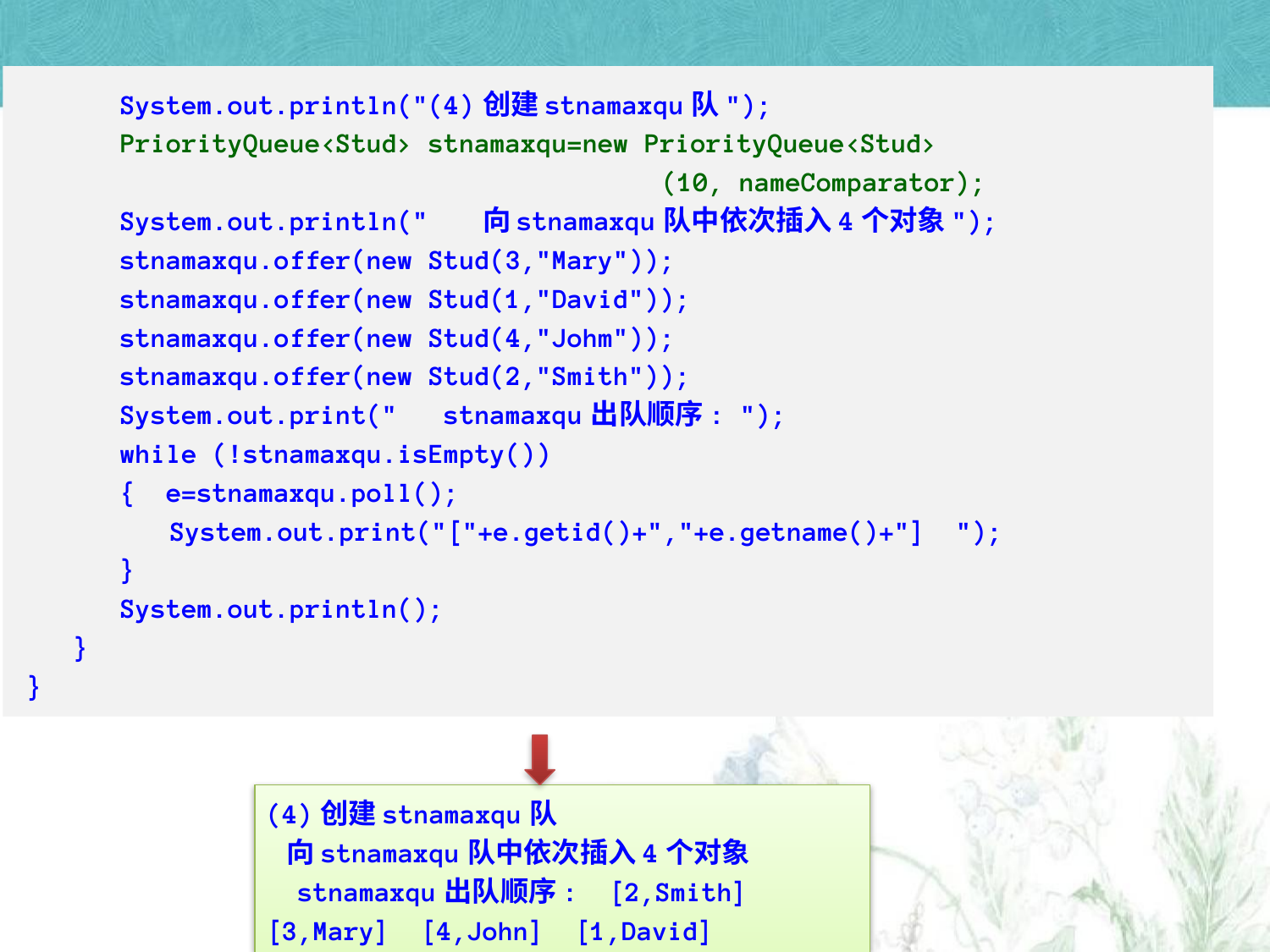

System.out.println("(4)创建stnamaxqu队");
      PriorityQueue<Stud> stnamaxqu=new PriorityQueue<Stud>
					(10, nameComparator);
      System.out.println("   向stnamaxqu队中依次插入4个对象");
      stnamaxqu.offer(new Stud(3,"Mary"));
      stnamaxqu.offer(new Stud(1,"David"));
      stnamaxqu.offer(new Stud(4,"Johm"));
      stnamaxqu.offer(new Stud(2,"Smith"));
      System.out.print("   stnamaxqu出队顺序: ");
      while (!stnamaxqu.isEmpty())
      {  e=stnamaxqu.poll();
	 System.out.print("["+e.getid()+","+e.getname()+"]  ");
      }
      System.out.println();
   }
}

(4)创建stnamaxqu队
  向stnamaxqu队中依次插入4个对象
  stnamaxqu出队顺序:  [2,Smith]  [3,Mary]  [4,John]  [1,David]